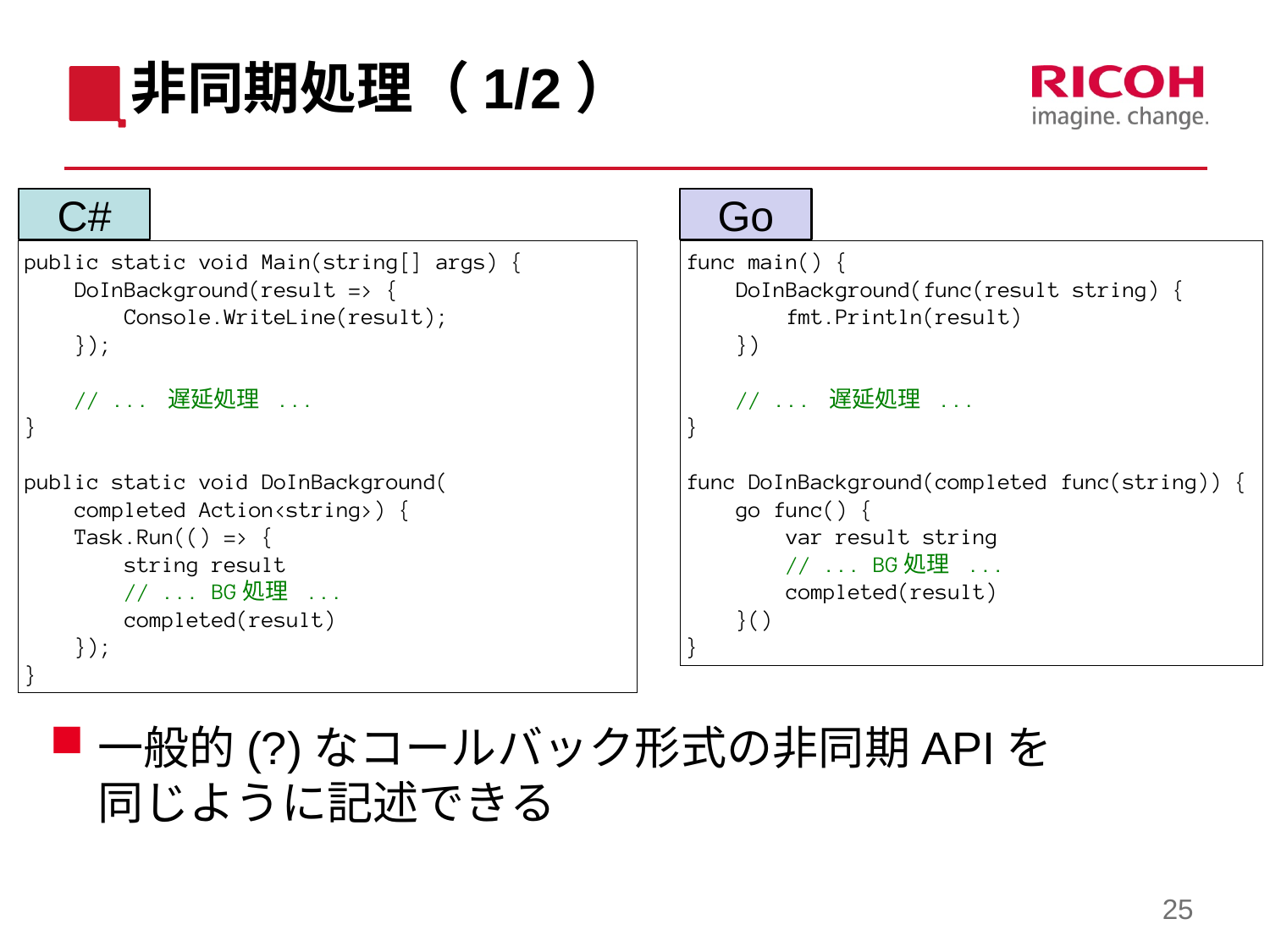

# 非同期処理（1/2）
C#

Go

public static void Main(string[] args) {
    DoInBackground(result => {
        Console.WriteLine(result);
    });

    // ... 遅延処理 ...
}

public static void DoInBackground(
    completed Action<string>) {
    Task.Run(() => {
        string result
        // ... BG処理 ...
        completed(result)
    });
}
func main() {
    DoInBackground(func(result string) {
        fmt.Println(result)
    })

    // ... 遅延処理 ...
}

func DoInBackground(completed func(string)) {
    go func() {
        var result string
        // ... BG処理 ...
        completed(result)
    }()
}
一般的(?)なコールバック形式の非同期APIを
同じように記述できる
25